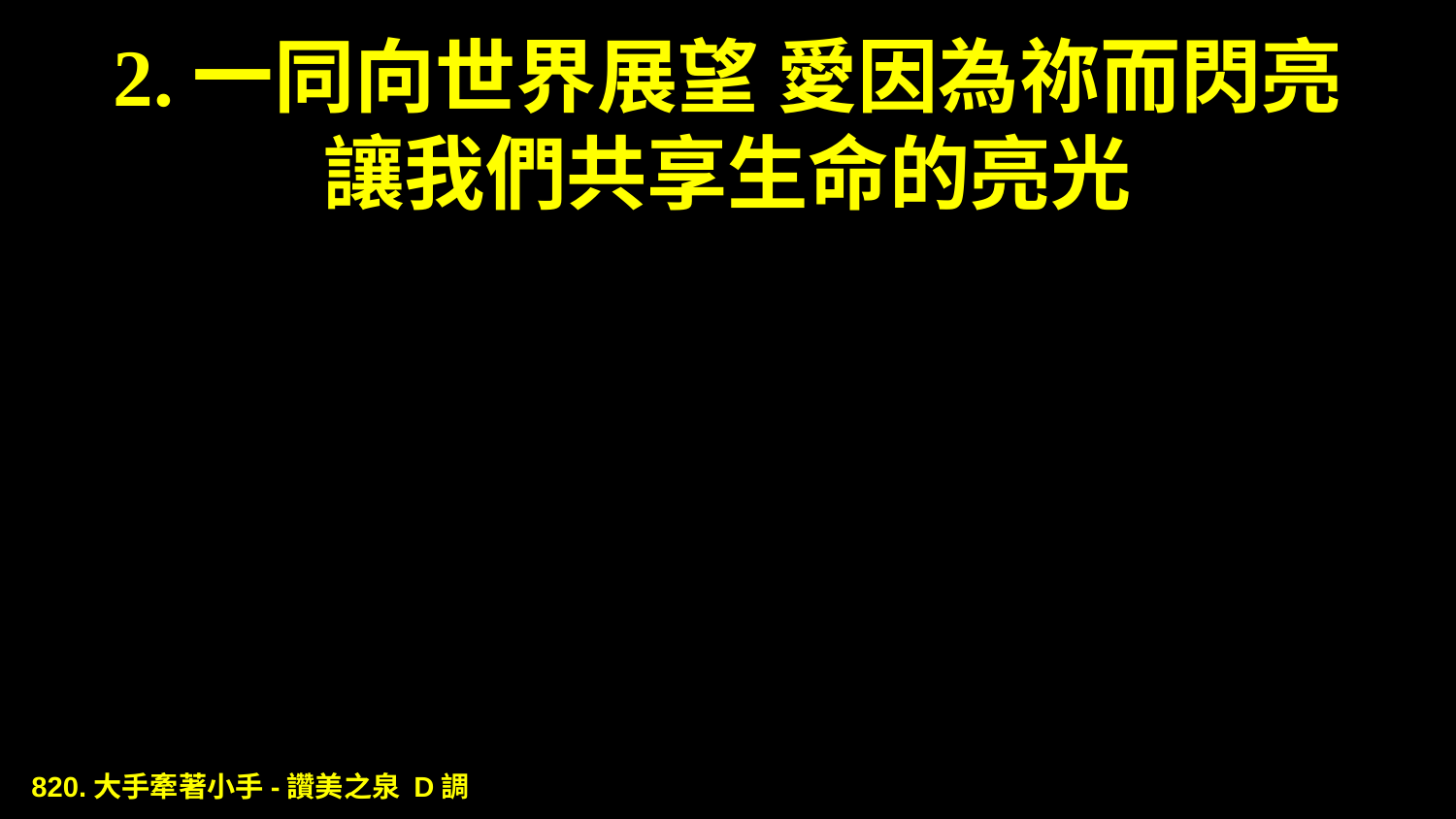

# 2.一同向世界展望 愛因為祢而閃亮 讓我們共享生命的亮光
820.大手牽著小手-讚美之泉 D調